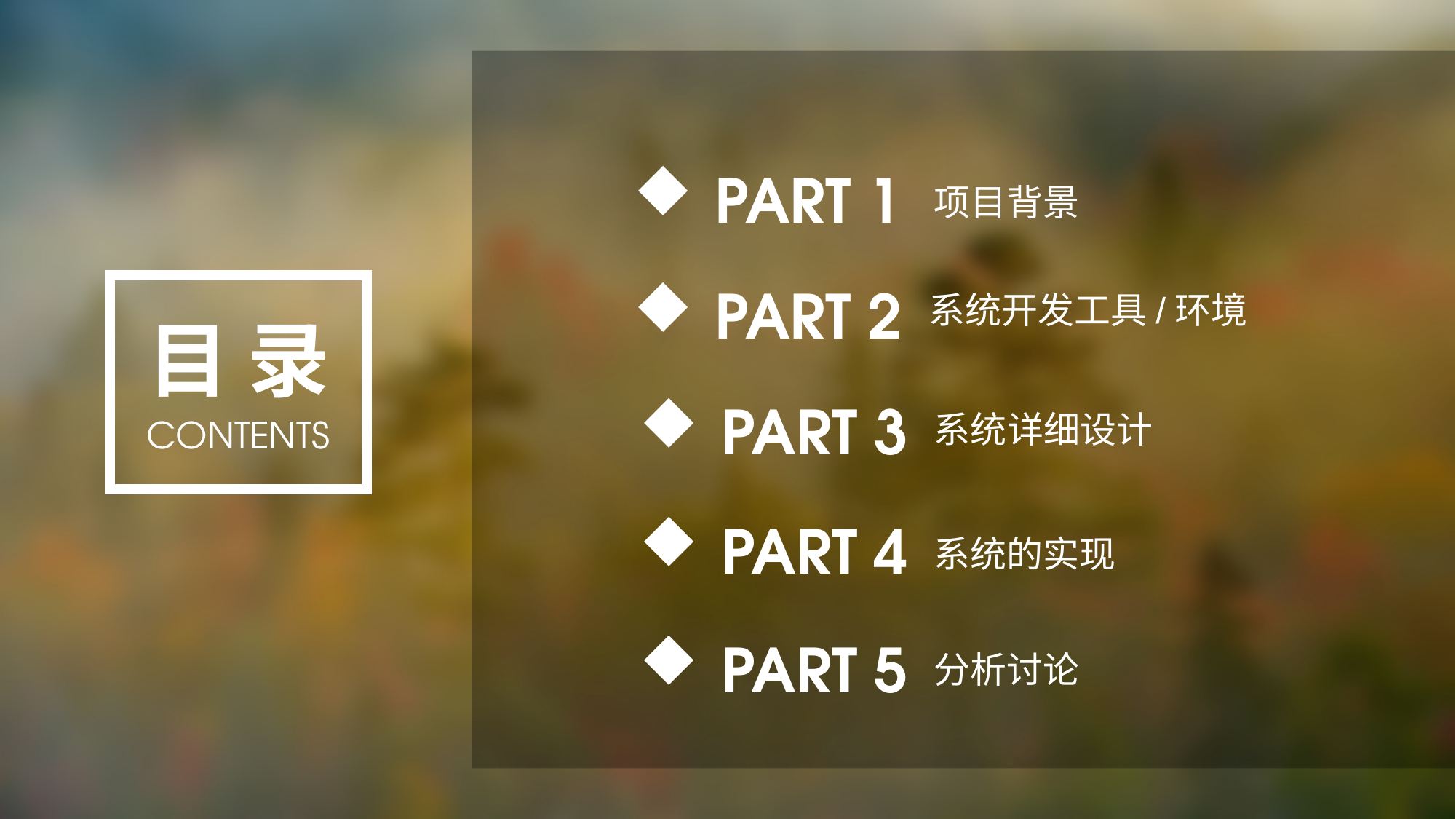

PART 1
项目背景
PART 2

目 录
CONTENTS
系统开发工具/环境
PART 3
系统详细设计
PART 4
系统的实现
PART 5
分析讨论